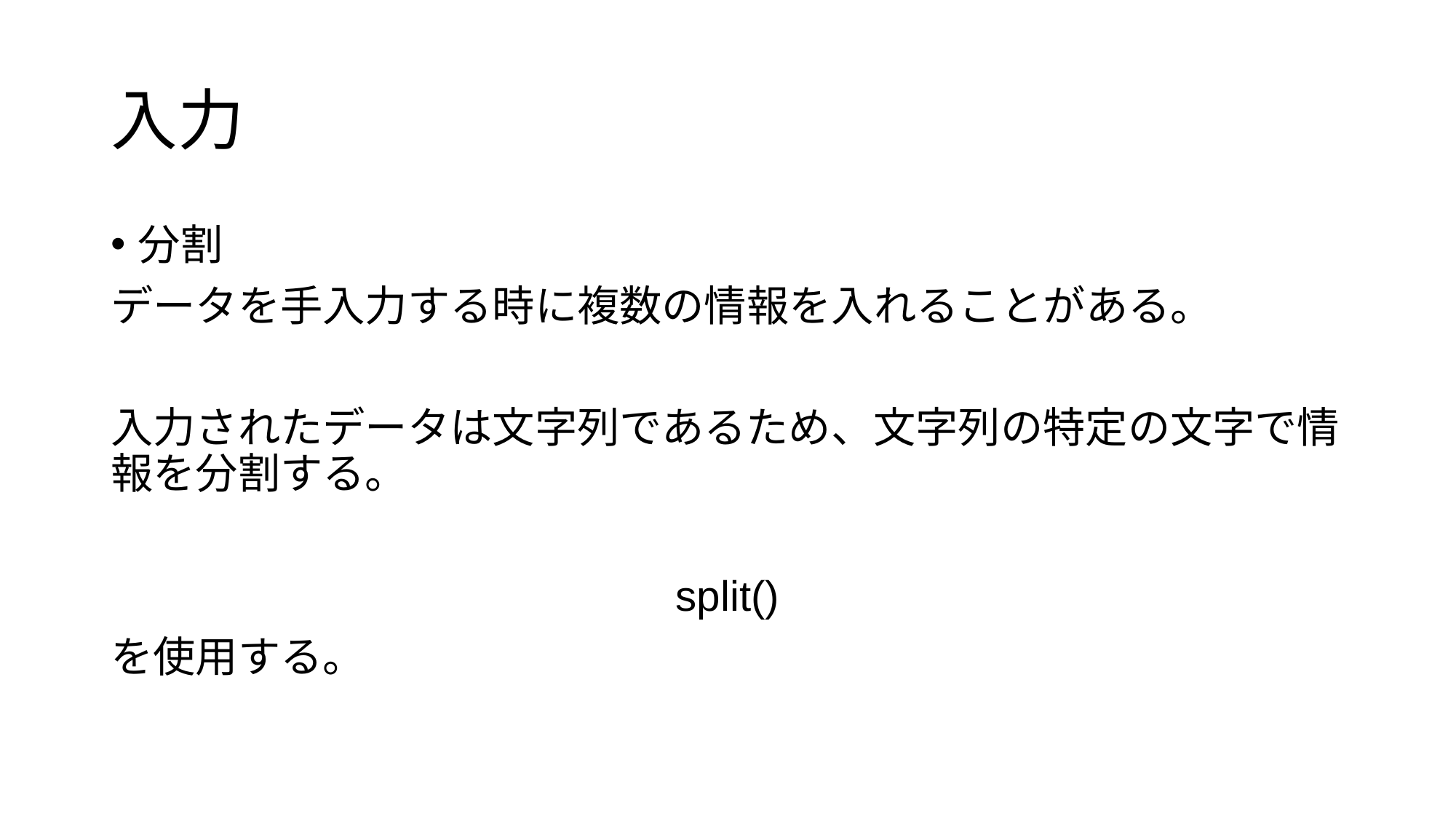

# 入力
分割
データを手入力する時に複数の情報を入れることがある。

入力されたデータは文字列であるため、文字列の特定の文字で情報を分割する。

split()
を使用する。